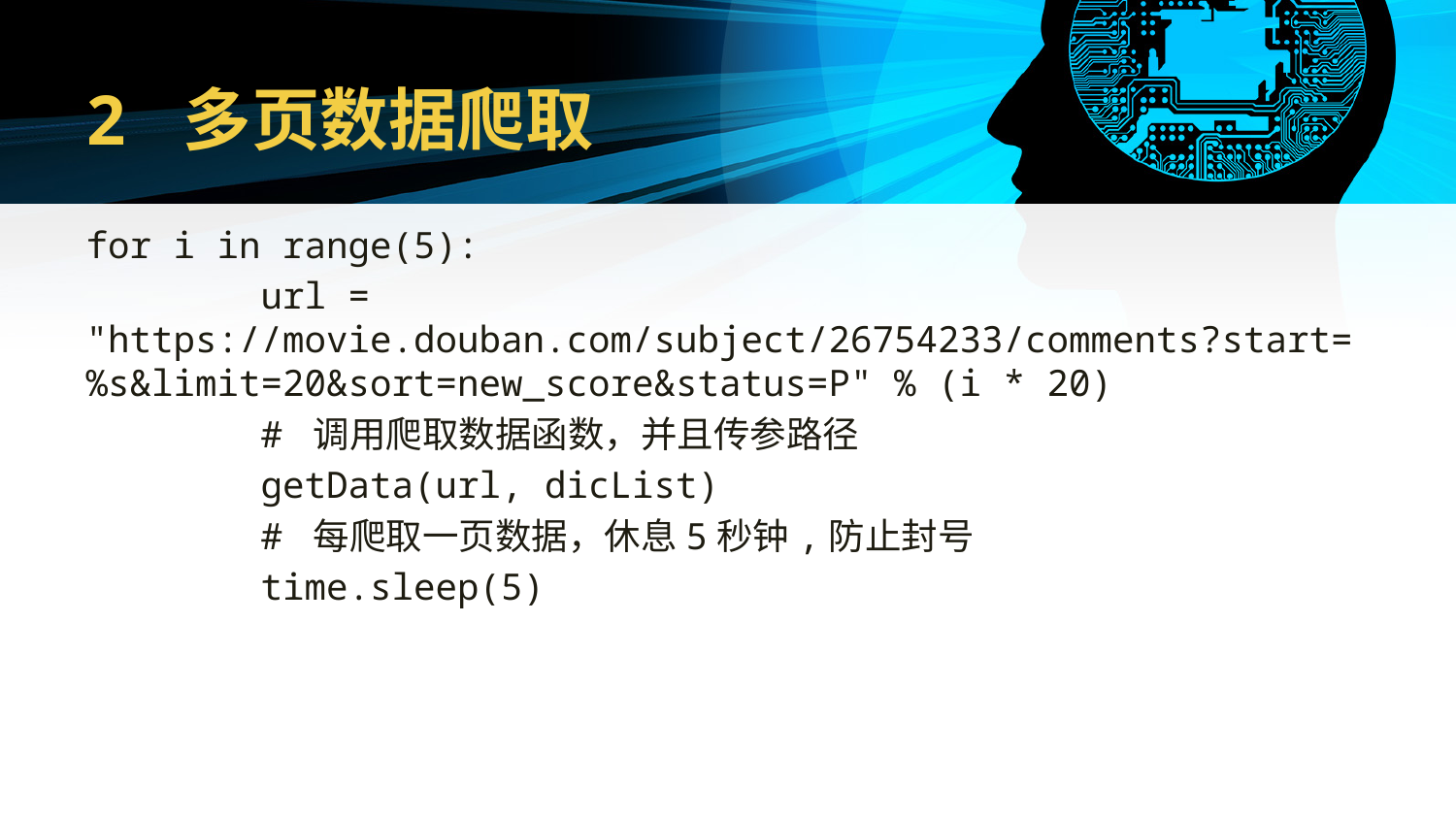

# 2 多页数据爬取
for i in range(5):
        url = "https://movie.douban.com/subject/26754233/comments?start=%s&limit=20&sort=new_score&status=P" % (i * 20)
        # 调用爬取数据函数，并且传参路径
        getData(url, dicList)
        # 每爬取一页数据，休息5秒钟,防止封号
        time.sleep(5)